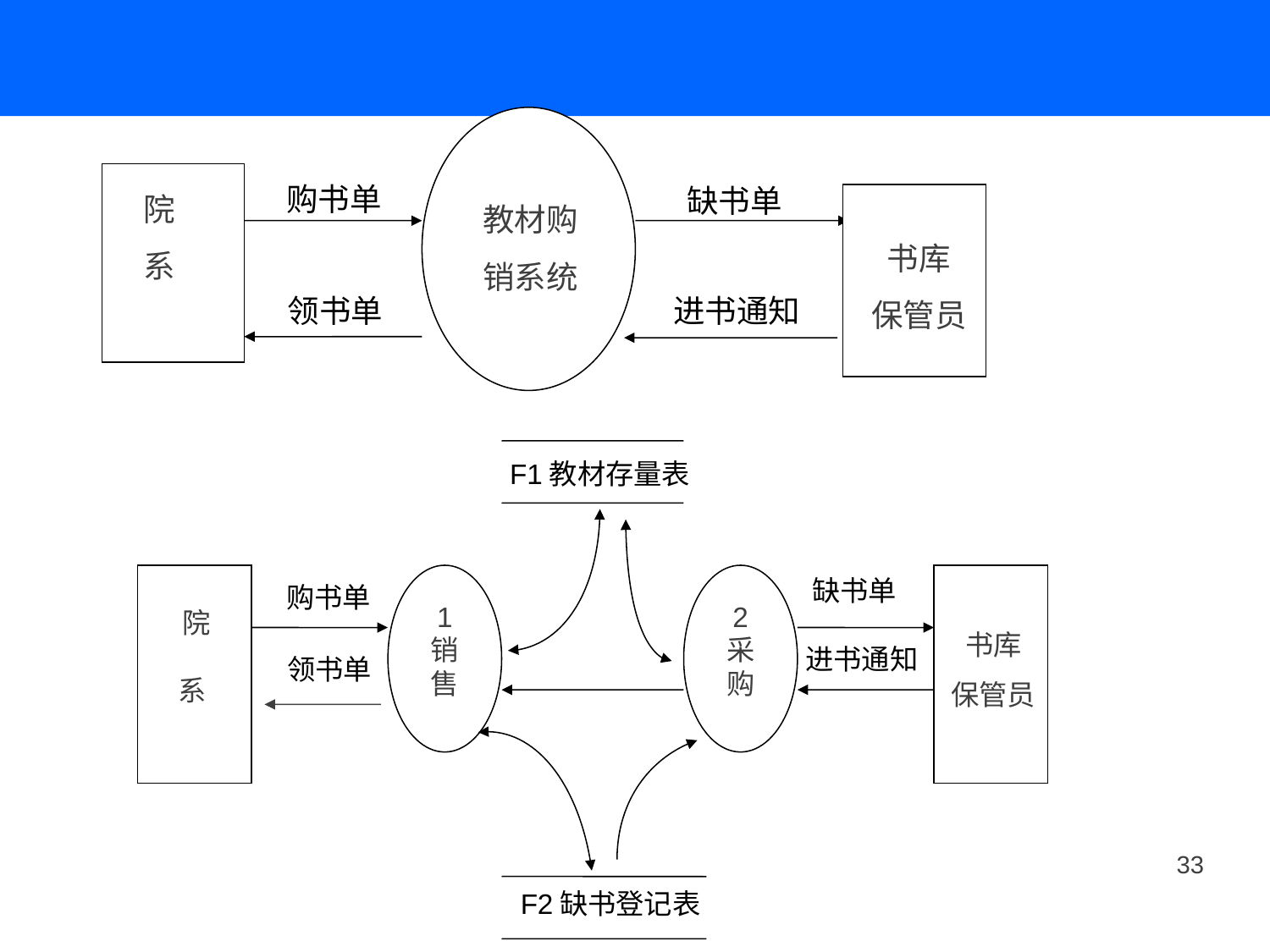

院
   系

购书单
教材购销系统
 缺书单
书库
保管员
领书单
进书通知

    院

　系
1
销售
2
采购

F1教材存量表

缺书单
　购书单
书库
保管员
进书通知
领书单

33
F2缺书登记表